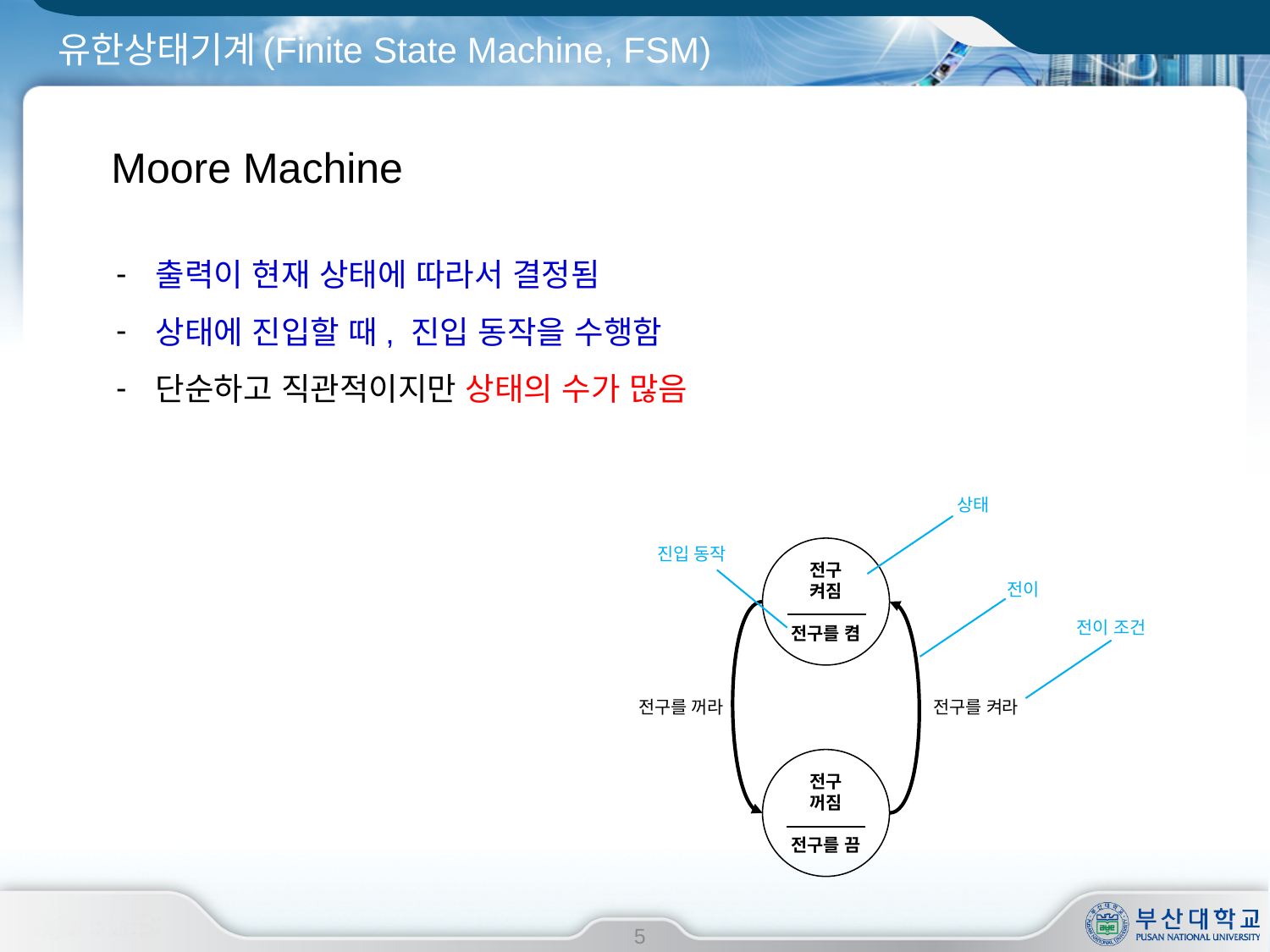

# 유한상태기계(Finite State Machine, FSM)
Moore Machine
출력이 현재 상태에 따라서 결정됨
상태에 진입할 때, 진입 동작을 수행함
단순하고 직관적이지만 상태의 수가 많음
상태
진입 동작
전구
켜짐

전구를 켬
전이
전이 조건
전구를 켜라
전구를 꺼라
전구
꺼짐

전구를 끔
5